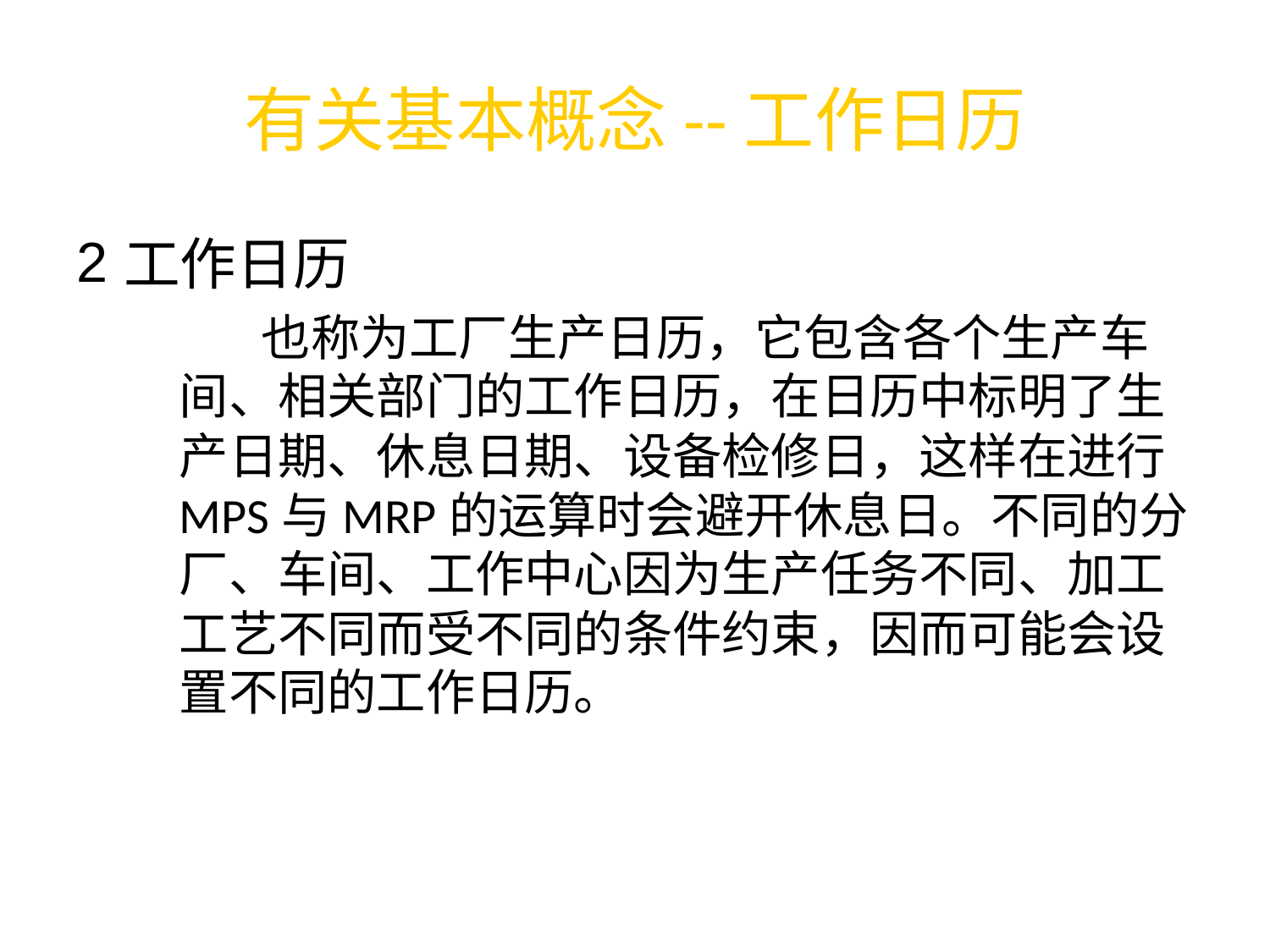

# 有关基本概念--工作日历
工作日历
          也称为工厂生产日历，它包含各个生产车间、相关部门的工作日历，在日历中标明了生产日期、休息日期、设备检修日，这样在进行MPS与MRP的运算时会避开休息日。不同的分厂、车间、工作中心因为生产任务不同、加工工艺不同而受不同的条件约束，因而可能会设置不同的工作日历。